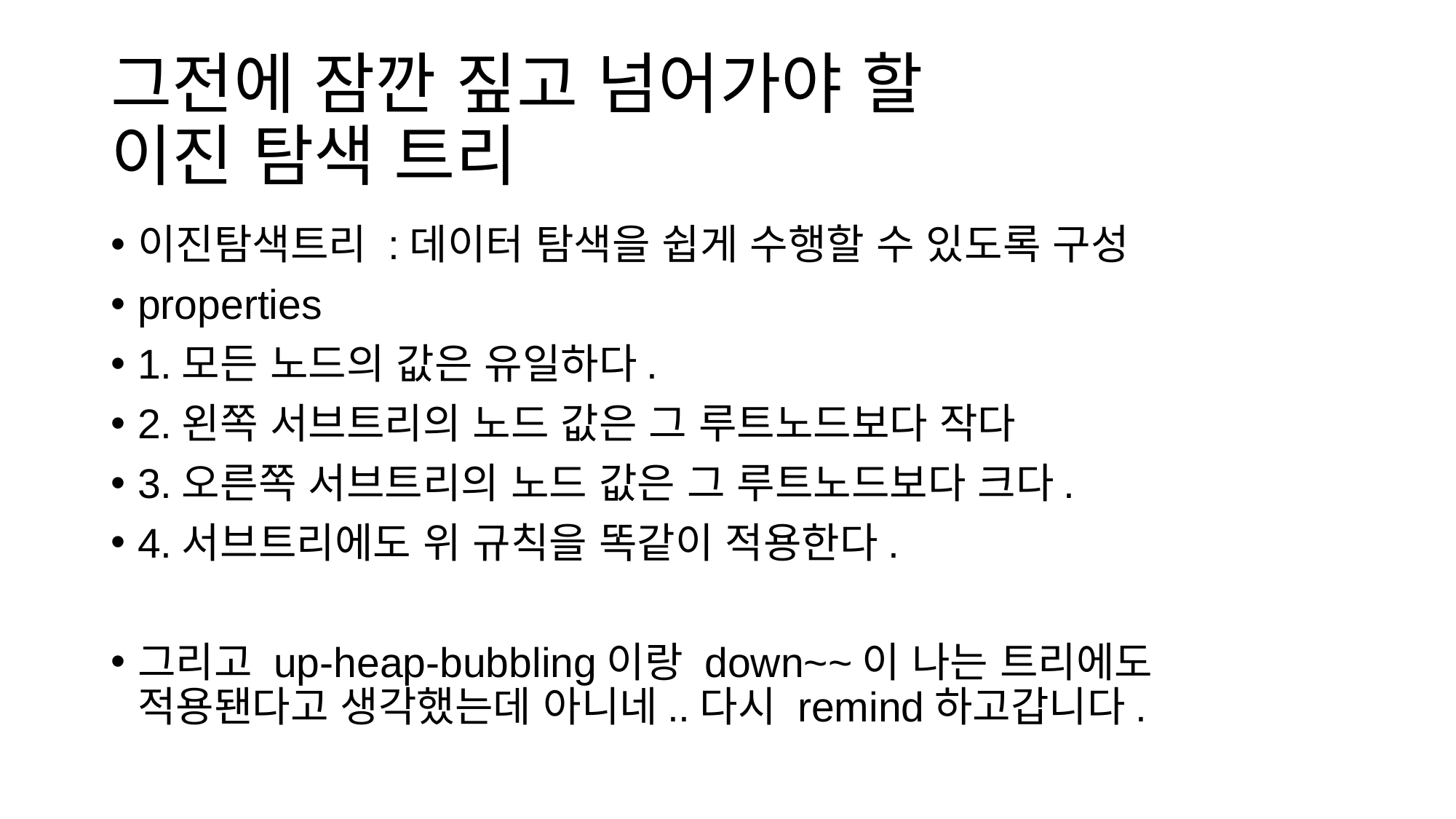

# 그전에 잠깐 짚고 넘어가야 할 이진 탐색 트리
이진탐색트리 :데이터 탐색을 쉽게 수행할 수 있도록 구성
properties
1.모든 노드의 값은 유일하다.
2.왼쪽 서브트리의 노드 값은 그 루트노드보다 작다
3.오른쪽 서브트리의 노드 값은 그 루트노드보다 크다.
4.서브트리에도 위 규칙을 똑같이 적용한다.

그리고 up-heap-bubbling이랑 down~~이 나는 트리에도 적용됀다고 생각했는데 아니네..다시 remind하고갑니다.